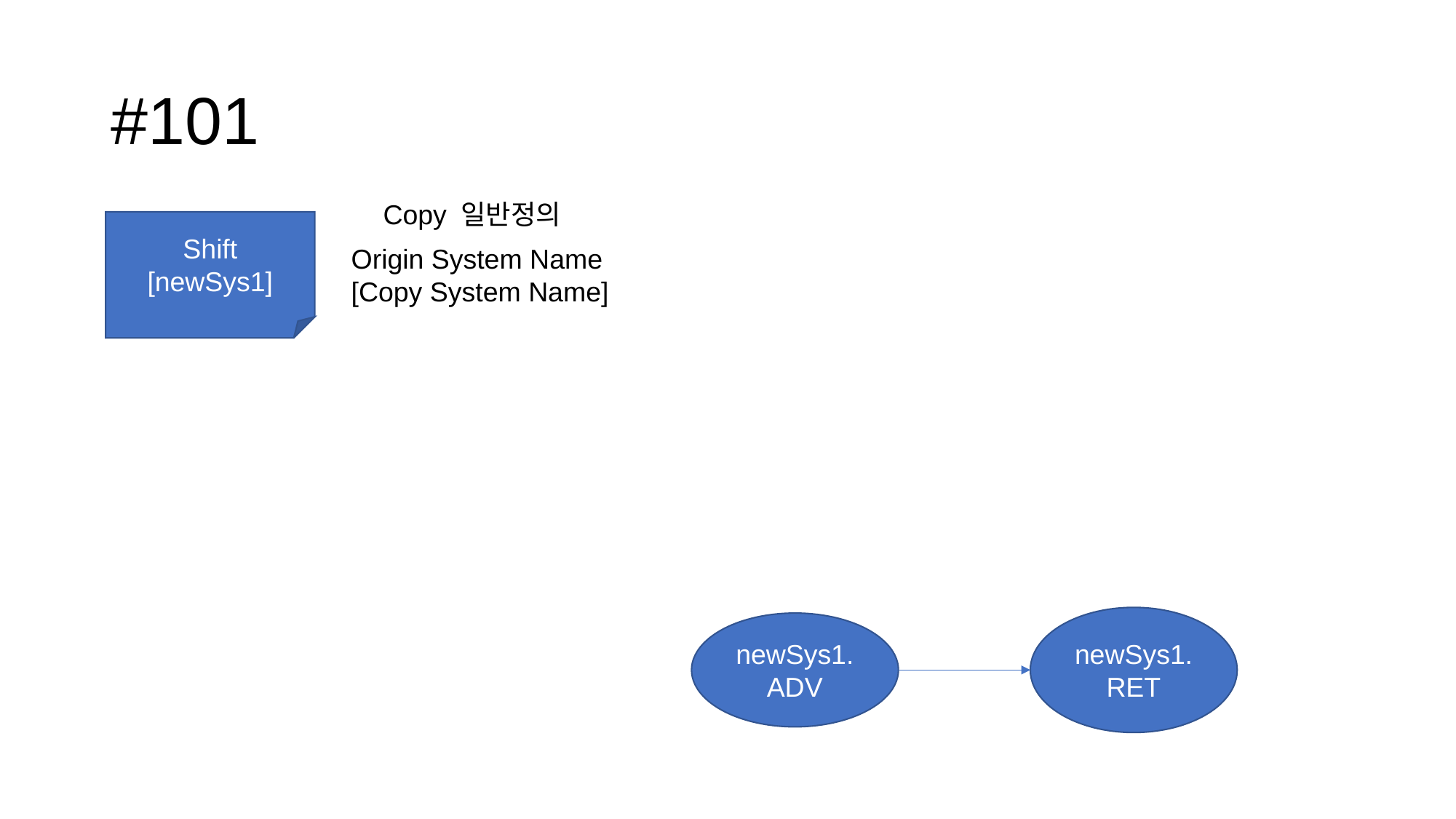

# #101
Copy 일반정의
Shift
[newSys1]
Origin System Name
[Copy System Name]
newSys1.RET
newSys1. ADV